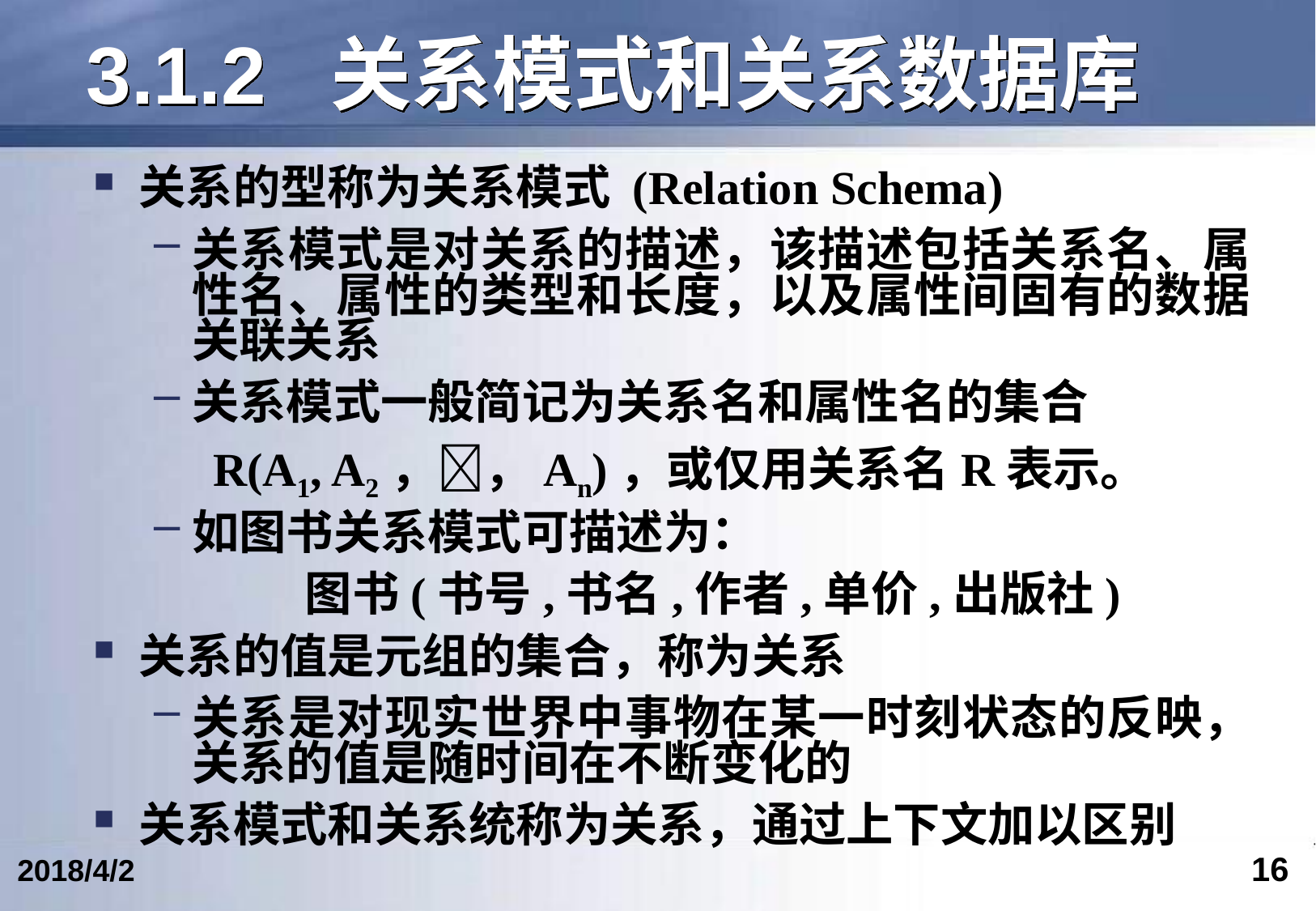

# 3.1.2  关系模式和关系数据库
关系的型称为关系模式 (Relation Schema)
关系模式是对关系的描述，该描述包括关系名、属性名、属性的类型和长度，以及属性间固有的数据关联关系
关系模式一般简记为关系名和属性名的集合
     R(A1, A2，…，An)，或仅用关系名R表示。
如图书关系模式可描述为：
             图书(书号,书名,作者,单价,出版社)
关系的值是元组的集合，称为关系
关系是对现实世界中事物在某一时刻状态的反映，关系的值是随时间在不断变化的
关系模式和关系统称为关系，通过上下文加以区别
16
2018/4/2